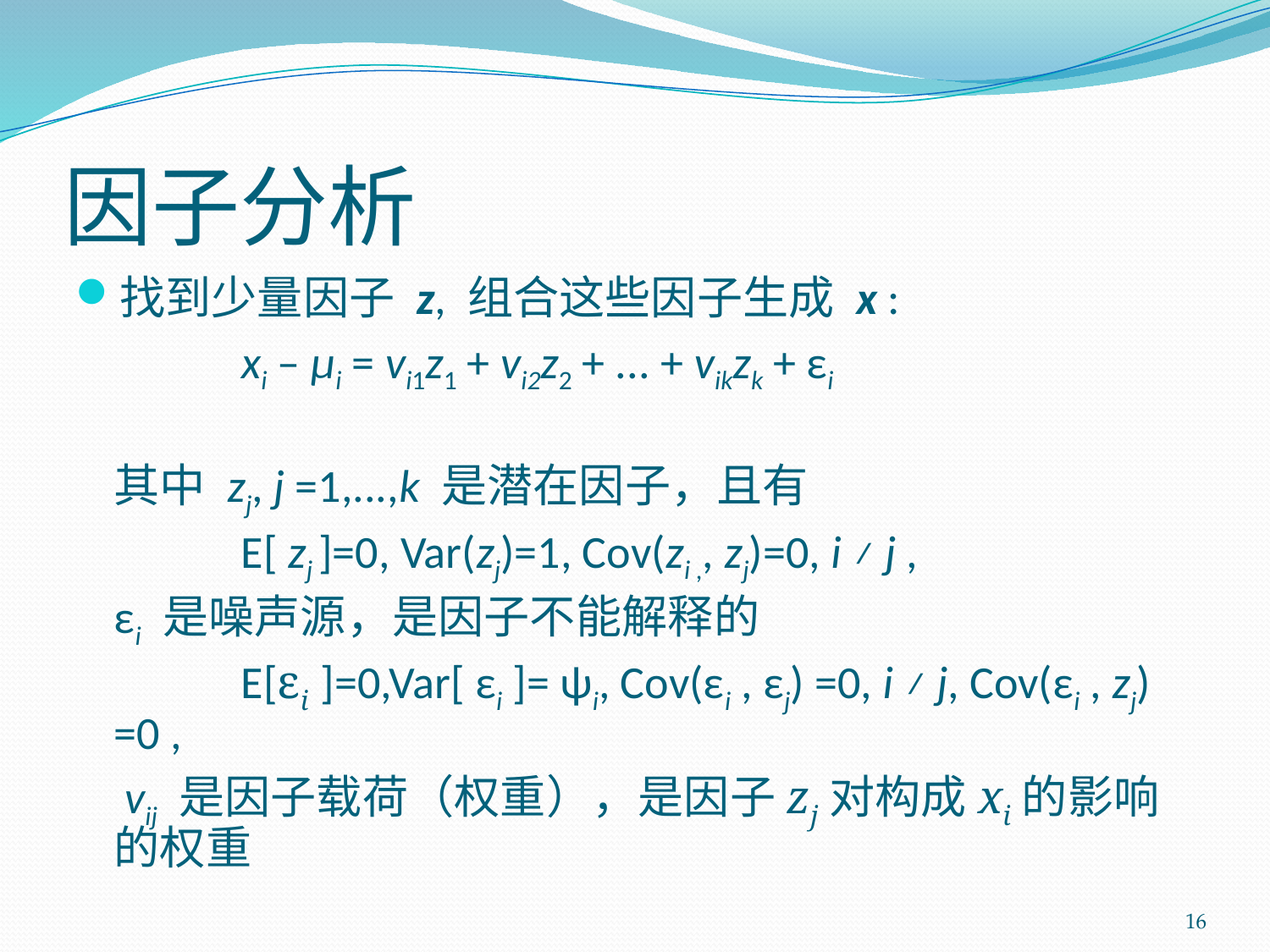

# 因子分析
找到少量因子 z, 组合这些因子生成 x :
		xi – µi = vi1z1 + vi2z2 + ... + vikzk + εi

	其中 zj, j =1,...,k 是潜在因子，且有
		E[ zj ]=0, Var(zj)=1, Cov(zi ,, zj)=0, i ≠ j ,
	εi 是噪声源，是因子不能解释的
		E[εi ]=0,Var[ εi ]= ψi, Cov(εi , εj) =0, i ≠ j, Cov(εi , zj) =0 ,
	 vij 是因子载荷（权重），是因子zj对构成xi的影响的权重
16